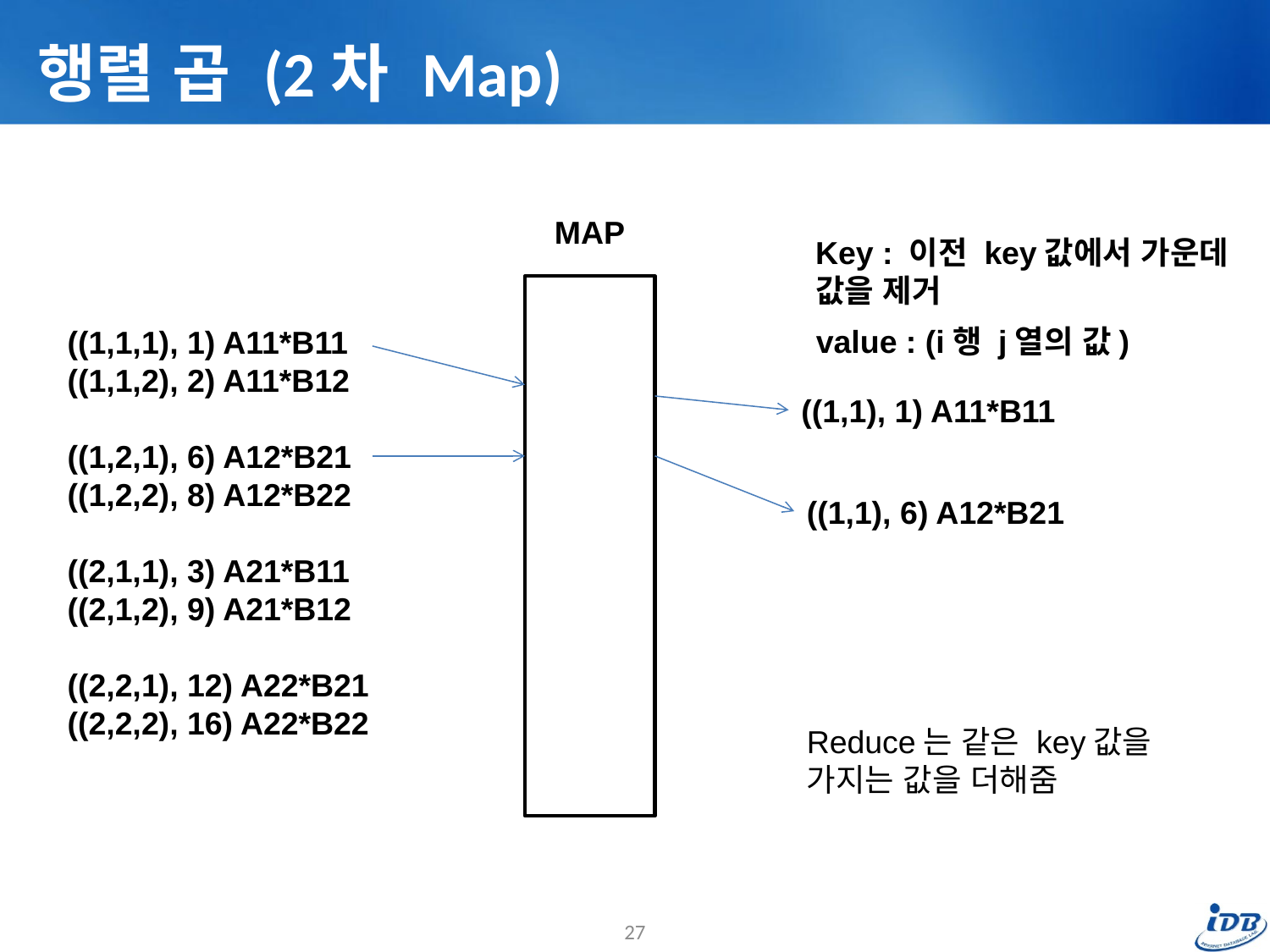

# 행렬 곱 (2차 Map)
MAP
Key : 이전 key값에서 가운데
값을 제거

value : (i행 j열의 값)
((1,1,1), 1) A11*B11
((1,1,2), 2) A11*B12

((1,2,1), 6) A12*B21
((1,2,2), 8) A12*B22

((2,1,1), 3) A21*B11
((2,1,2), 9) A21*B12

((2,2,1), 12) A22*B21
((2,2,2), 16) A22*B22
((1,1), 1) A11*B11
((1,1), 6) A12*B21
Reduce는 같은 key값을
가지는 값을 더해줌
27